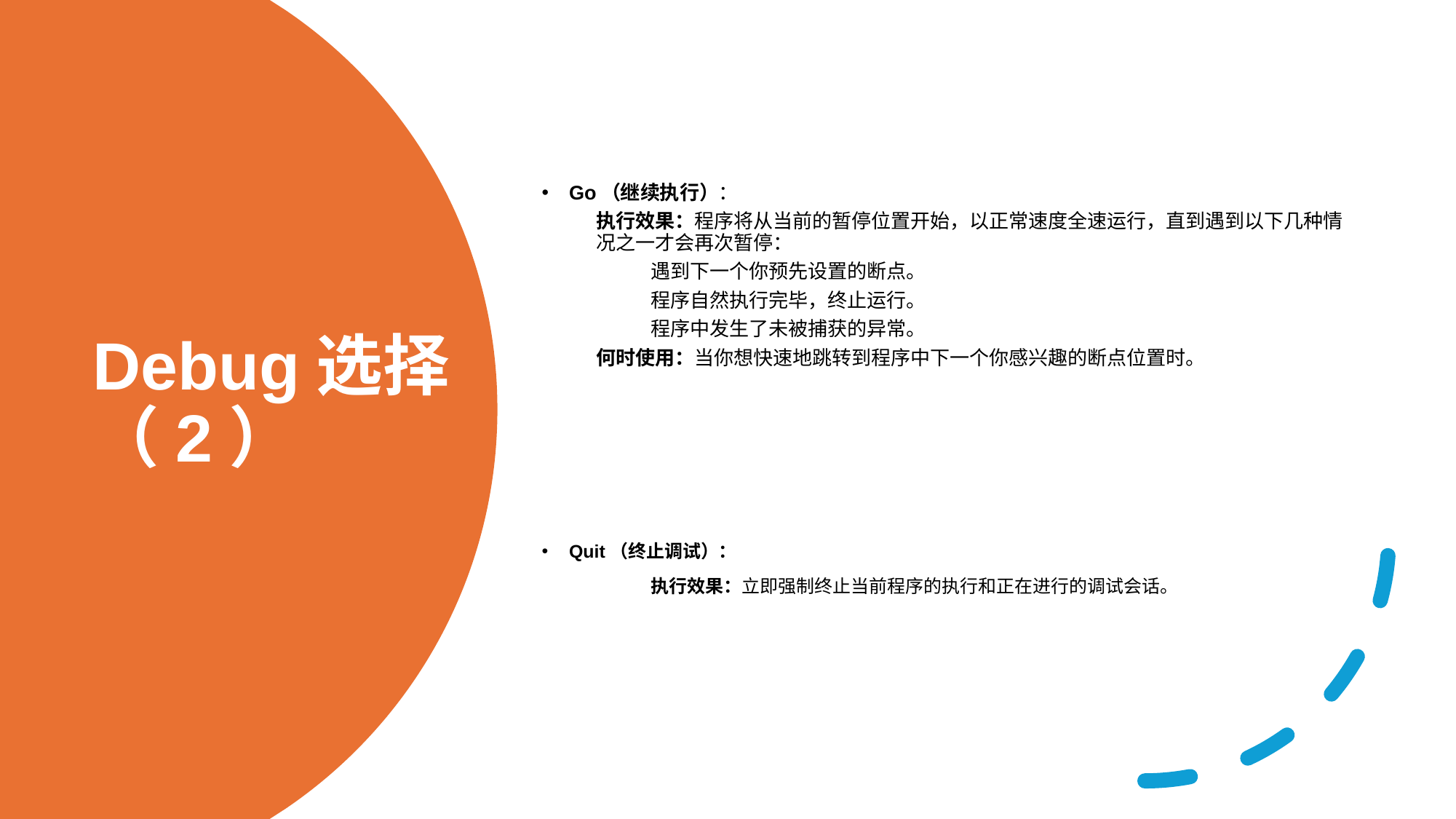

Go（继续执行）：
执行效果：程序将从当前的暂停位置开始，以正常速度全速运行，直到遇到以下几种情况之一才会再次暂停：
遇到下一个你预先设置的断点。
程序自然执行完毕，终止运行。
程序中发生了未被捕获的异常。
何时使用：当你想快速地跳转到程序中下一个你感兴趣的断点位置时。

Quit（终止调试）：
	执行效果：立即强制终止当前程序的执行和正在进行的调试会话。

# Debug选择（2）